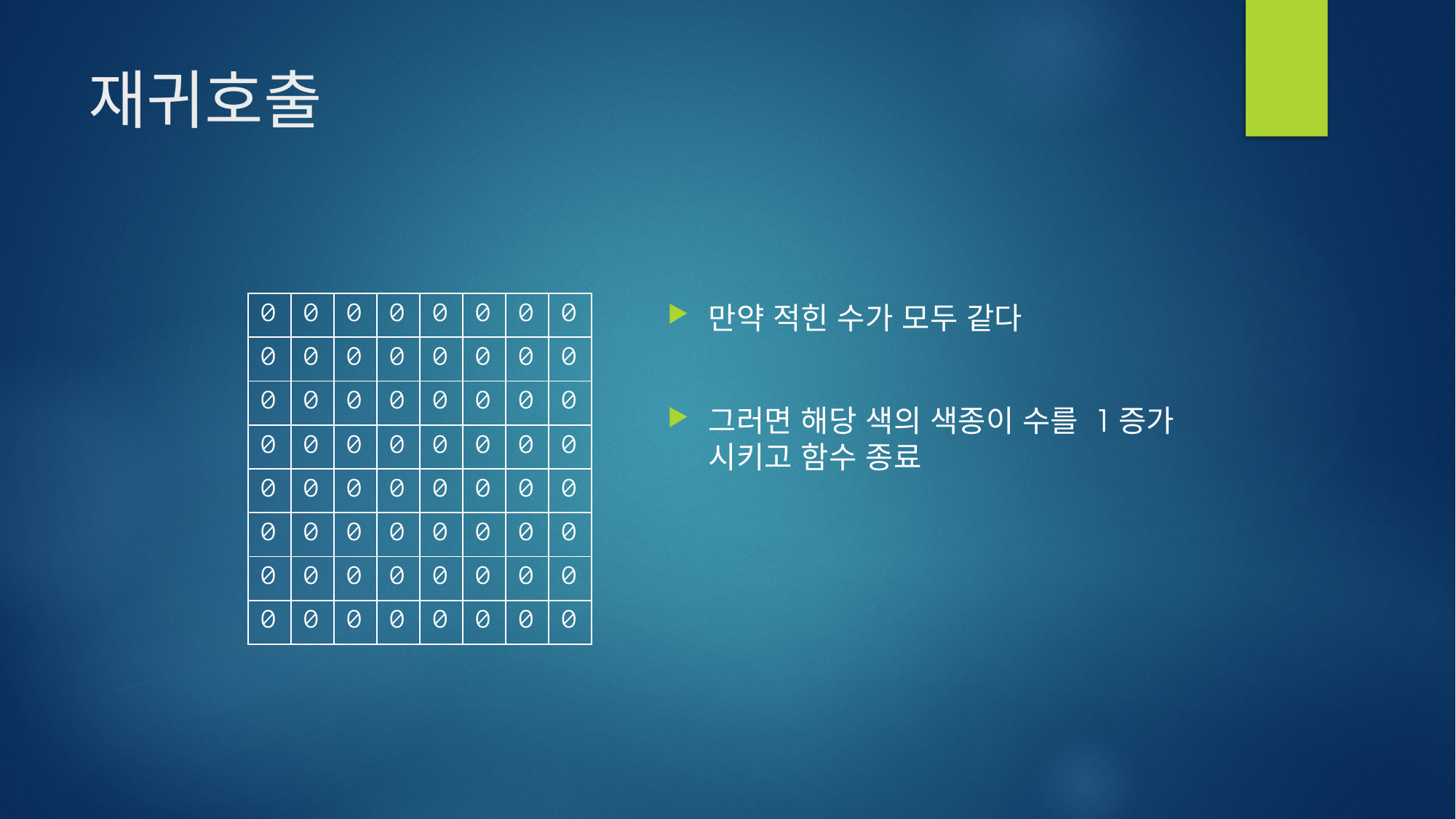

# 재귀호출
| 0 | 0 | 0 | 0 | 0 | 0 | 0 | 0 |
| --- | --- | --- | --- | --- | --- | --- | --- |
| 0 | 0 | 0 | 0 | 0 | 0 | 0 | 0 |
| 0 | 0 | 0 | 0 | 0 | 0 | 0 | 0 |
| 0 | 0 | 0 | 0 | 0 | 0 | 0 | 0 |
| 0 | 0 | 0 | 0 | 0 | 0 | 0 | 0 |
| 0 | 0 | 0 | 0 | 0 | 0 | 0 | 0 |
| 0 | 0 | 0 | 0 | 0 | 0 | 0 | 0 |
| 0 | 0 | 0 | 0 | 0 | 0 | 0 | 0 |
만약 적힌 수가 모두 같다

그러면 해당 색의 색종이 수를 1증가 시키고 함수 종료